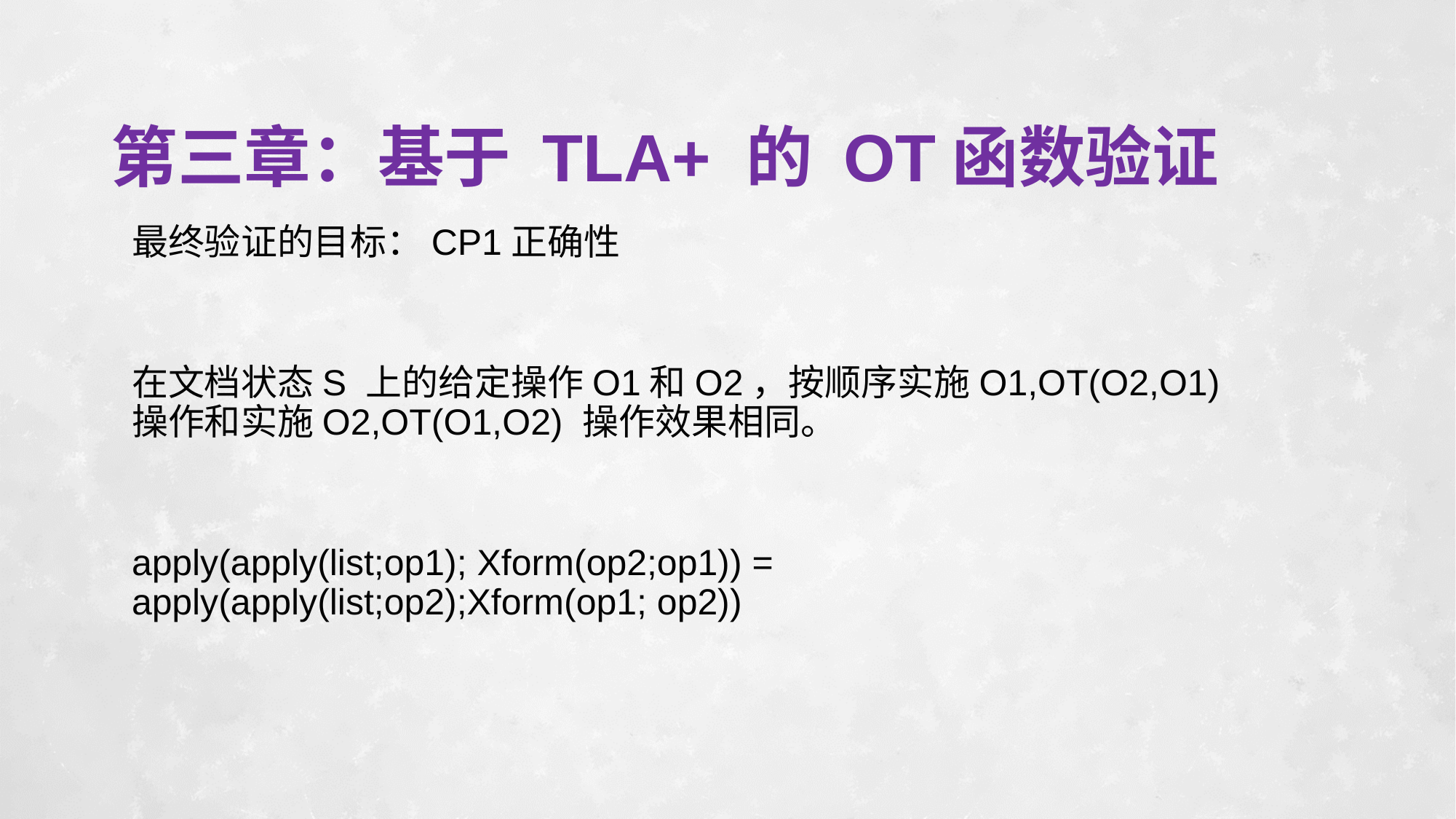

# 第三章：基于 TLA+ 的 OT函数验证
最终验证的目标：CP1正确性

在文档状态S 上的给定操作O1和O2，按顺序实施O1,OT(O2,O1) 操作和实施O2,OT(O1,O2) 操作效果相同。

apply(apply(list;op1); Xform(op2;op1)) = apply(apply(list;op2);Xform(op1; op2))